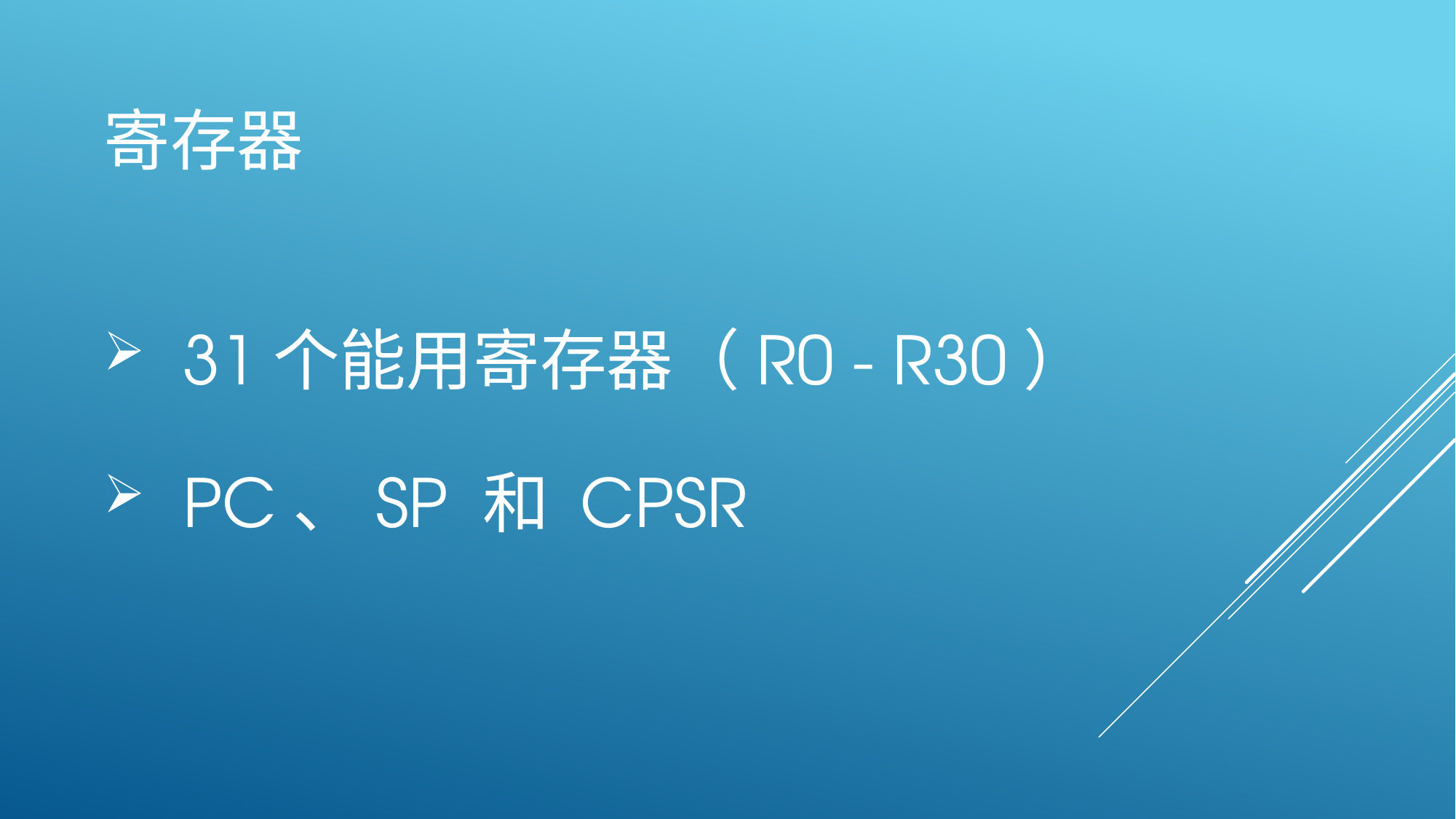

# 寄存器
  31个能用寄存器（R0 - R30）
  PC、SP 和 CPSR